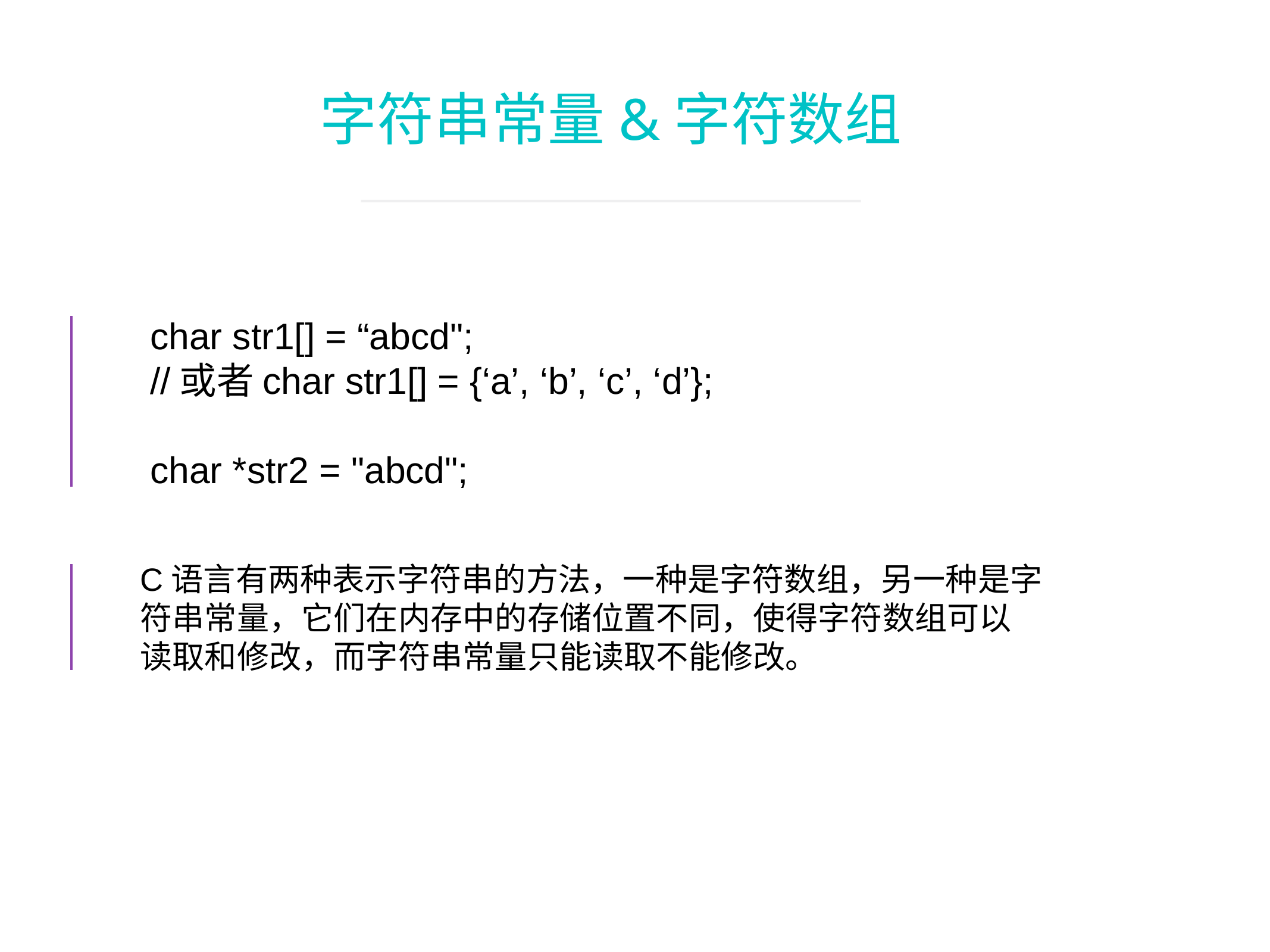

字符串常量&字符数组

char str1[] = “abcd";
//或者char str1[] = {‘a’, ‘b’, ‘c’, ‘d’};

char *str2 = "abcd";

C语言有两种表示字符串的方法，一种是字符数组，另一种是字符串常量，它们在内存中的存储位置不同，使得字符数组可以读取和修改，而字符串常量只能读取不能修改。